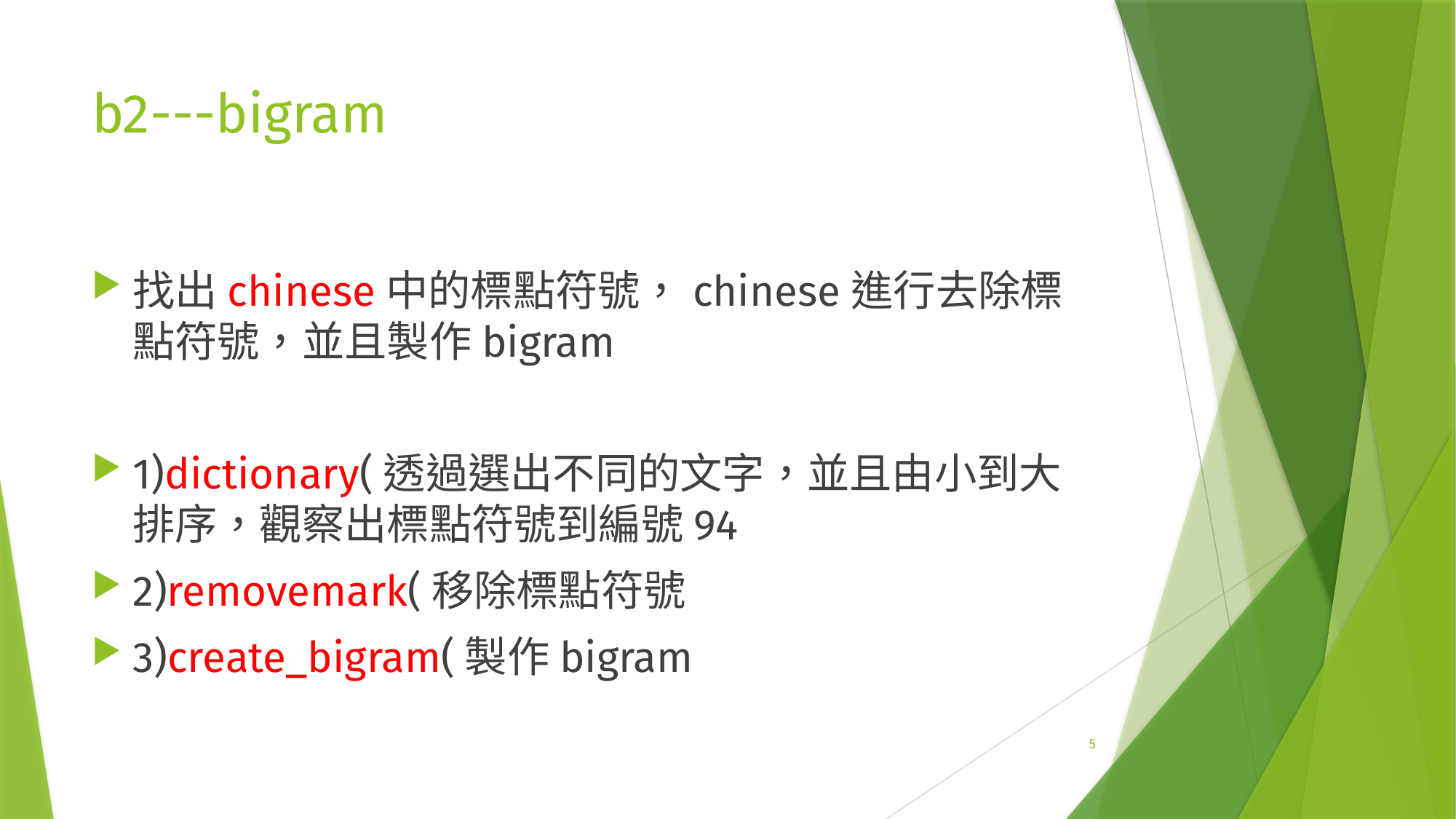

# b2---bigram
找出chinese中的標點符號，chinese進行去除標點符號，並且製作bigram

1)dictionary(透過選出不同的文字，並且由小到大排序，觀察出標點符號到編號94
2)removemark(移除標點符號
3)create_bigram(製作bigram

5